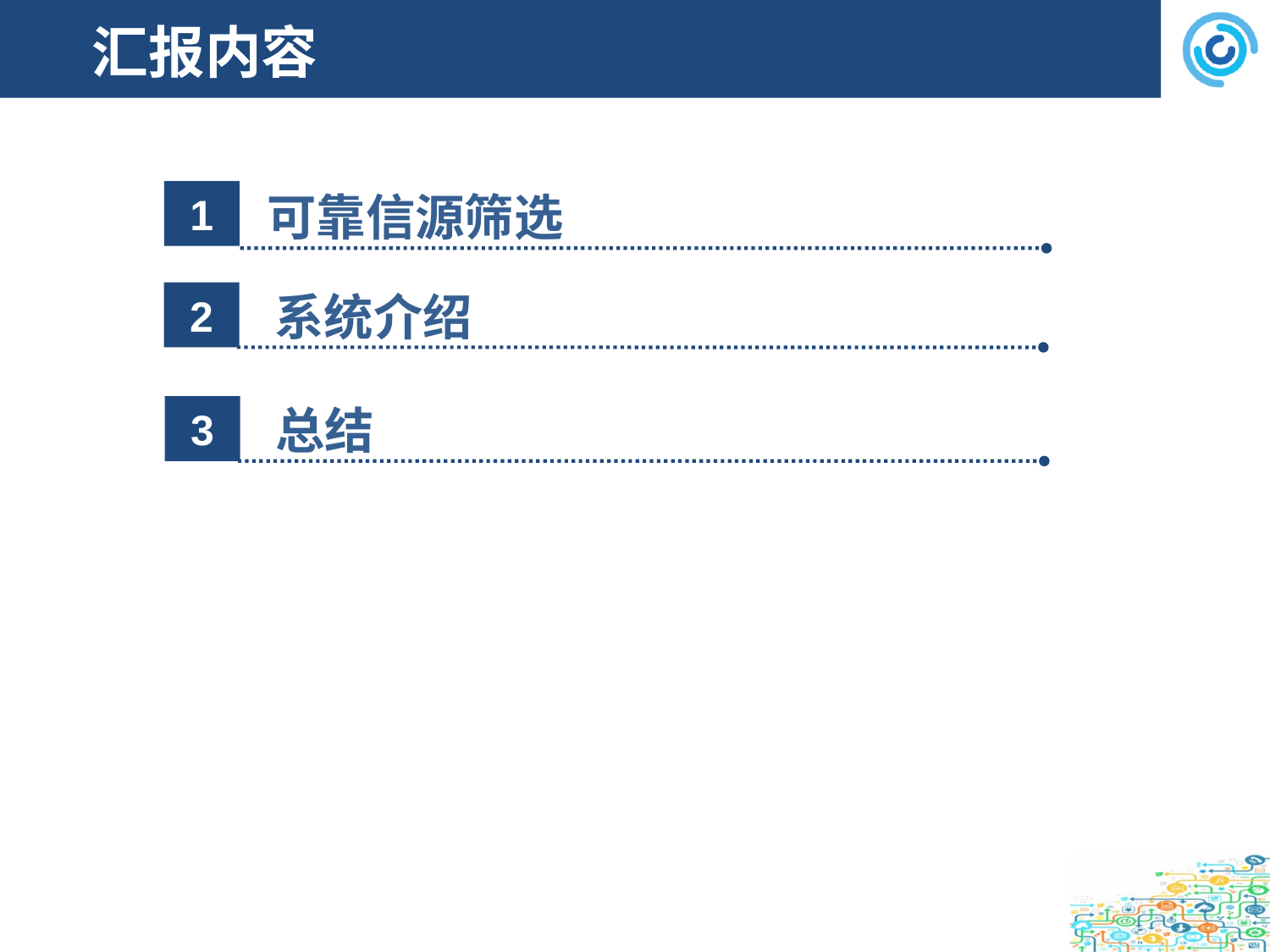

# 汇报内容
可靠信源筛选
1

 系统介绍

2

 总结
3